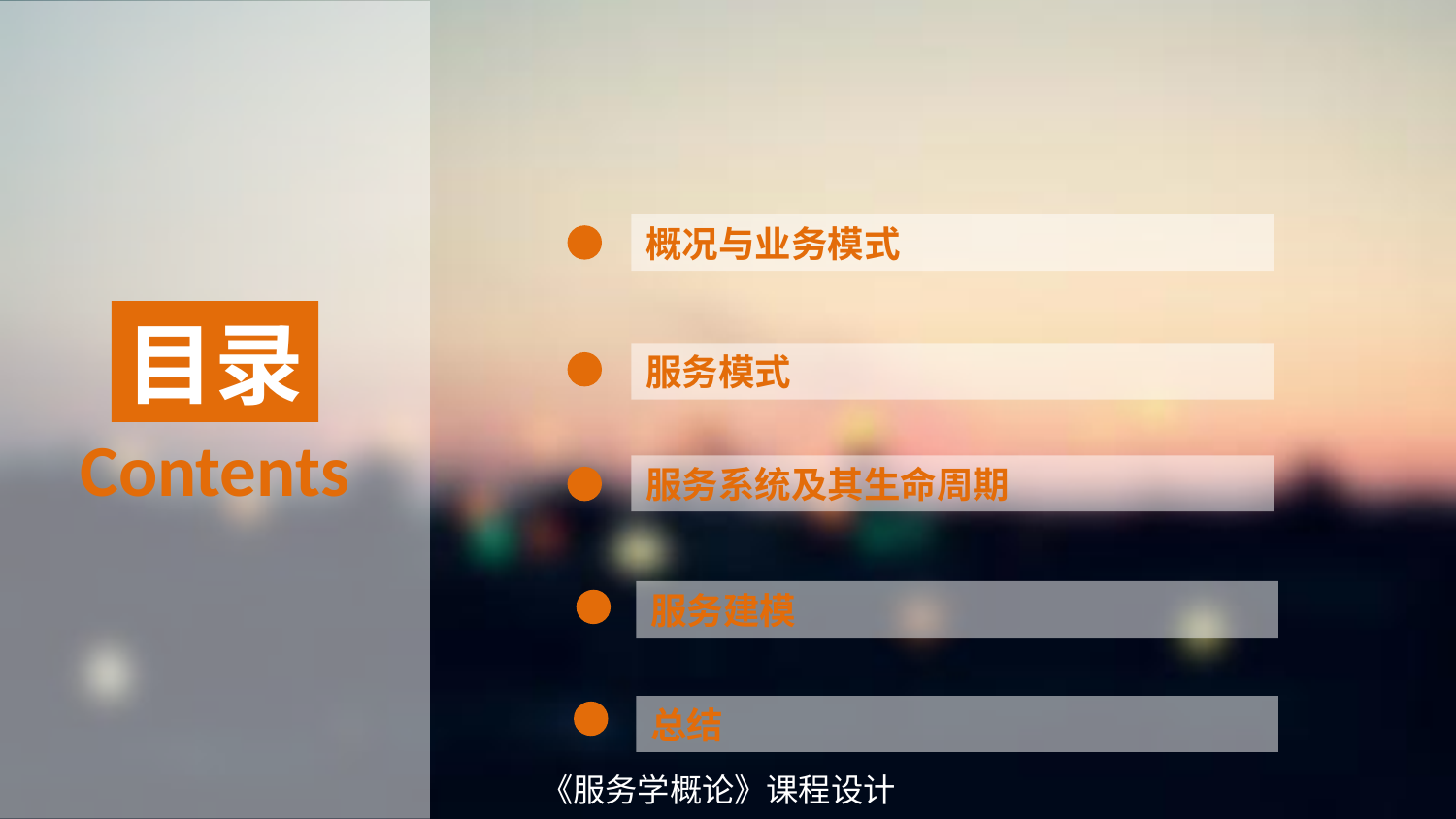

概况与业务模式

目录
服务模式

Contents
服务系统及其生命周期

服务建模

总结

《服务学概论》课程设计